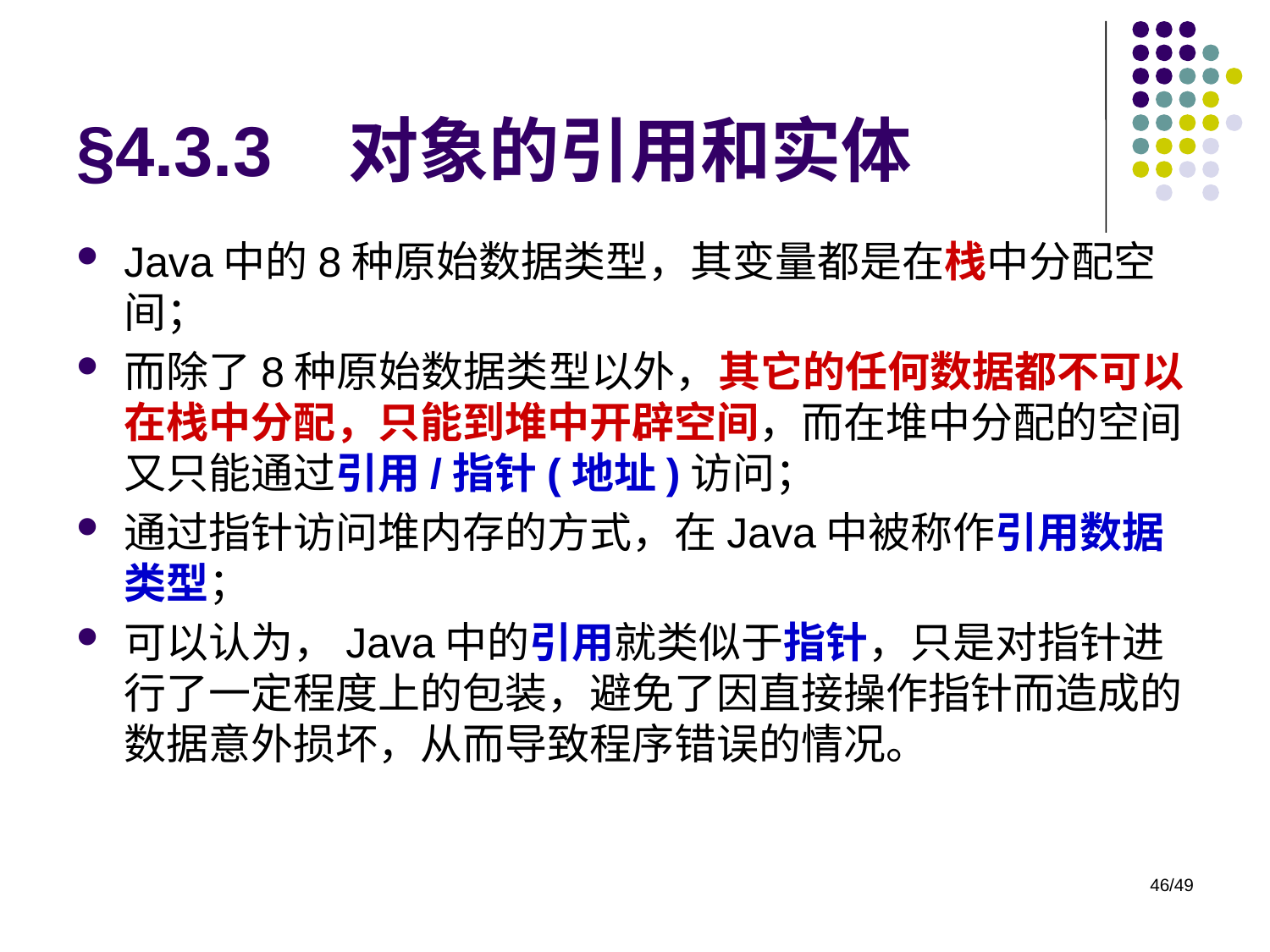

# §4.3.3   对象的引用和实体
Java中的8种原始数据类型，其变量都是在栈中分配空间；
而除了8种原始数据类型以外，其它的任何数据都不可以在栈中分配，只能到堆中开辟空间，而在堆中分配的空间又只能通过引用/指针(地址)访问；
通过指针访问堆内存的方式，在Java中被称作引用数据类型；
可以认为，Java中的引用就类似于指针，只是对指针进行了一定程度上的包装，避免了因直接操作指针而造成的数据意外损坏，从而导致程序错误的情况。

46/49